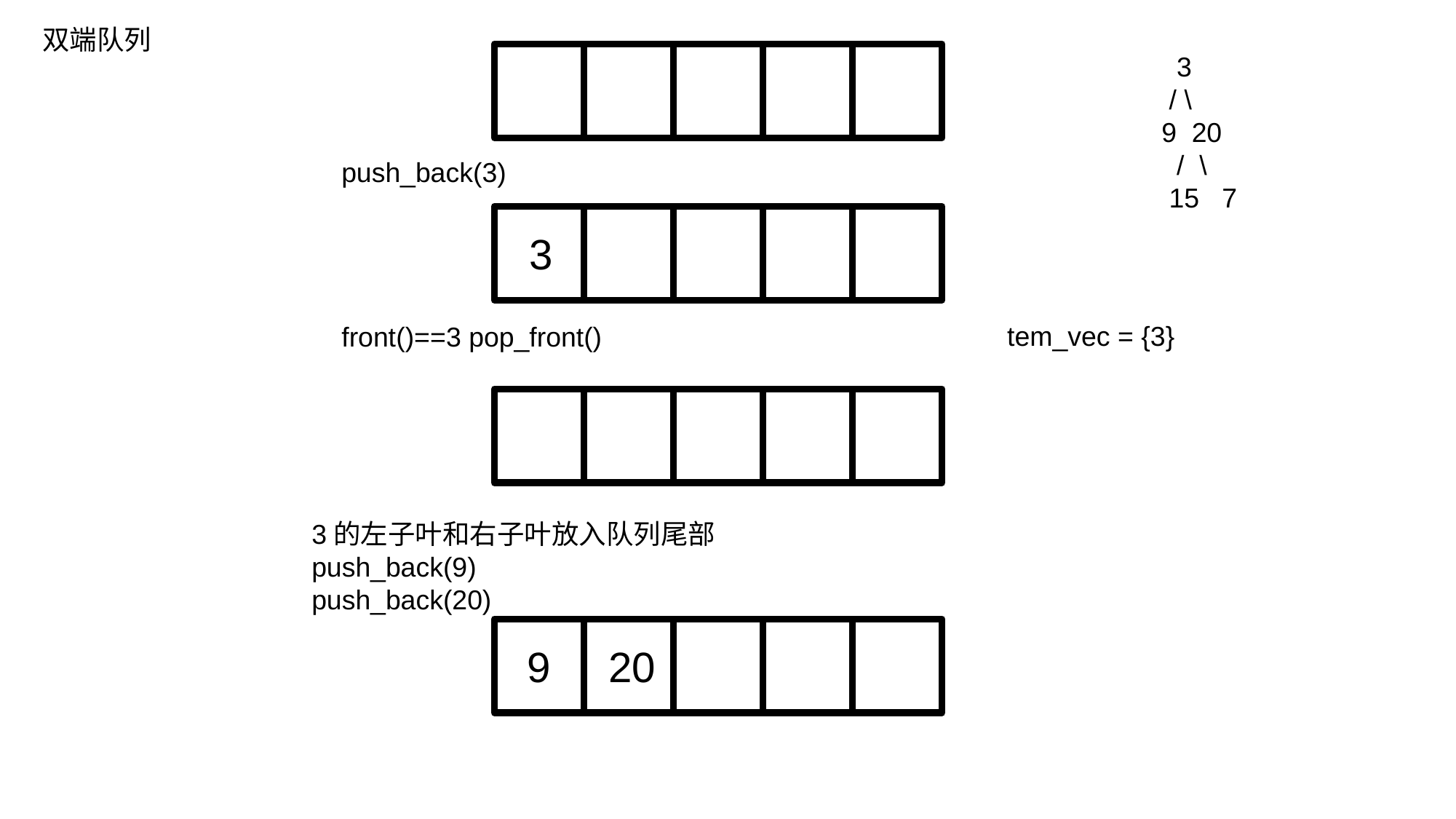

双端队列

    3
   / \
  9  20
    /  \
   15   7
push_back(3)

3
tem_vec = {3}
front()==3 pop_front()

3的左子叶和右子叶放入队列尾部
push_back(9)
push_back(20)

9
20